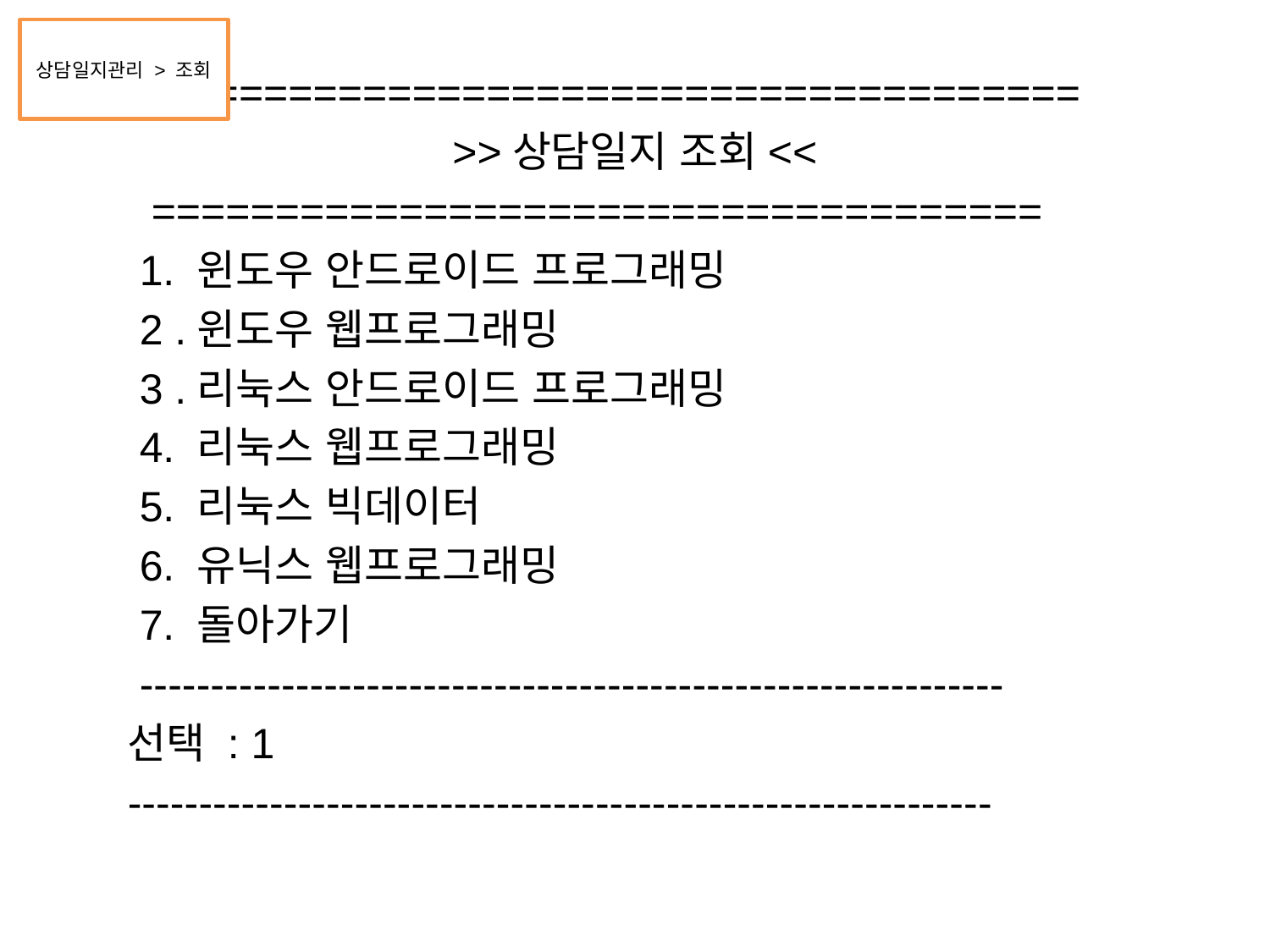

상담일지관리 > 조회
====================================
>>상담일지 조회<<
 	  ====================================
	 1. 윈도우 안드로이드 프로그래밍
	 2 .윈도우 웹프로그래밍
	 3 .리눅스 안드로이드 프로그래밍
	 4. 리눅스 웹프로그래밍
	 5. 리눅스 빅데이터
	 6. 유닉스 웹프로그래밍
	 7. 돌아가기
	 -------------------------------------------------------------
	선택 : 1
	-------------------------------------------------------------